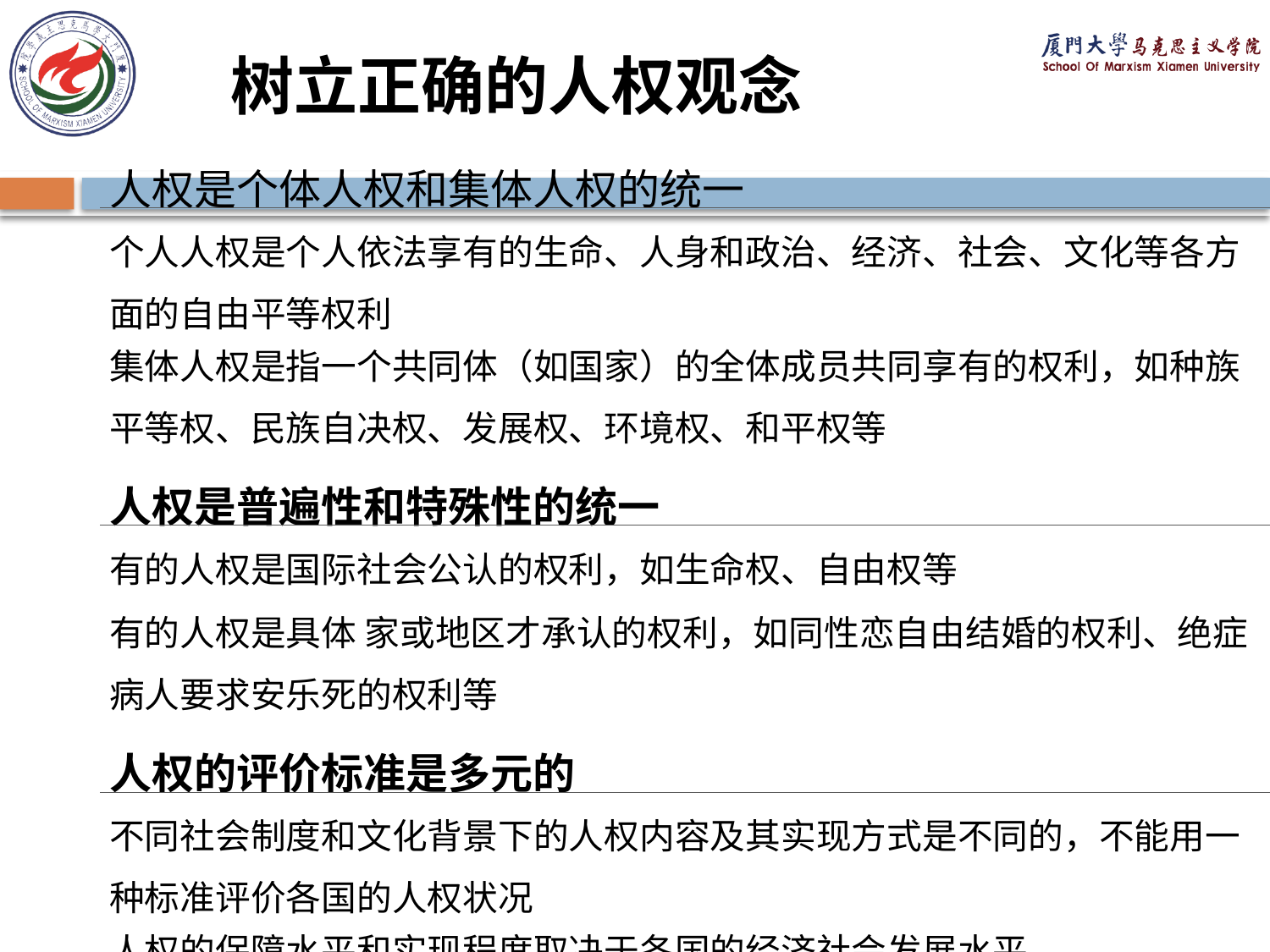

树立正确的人权观念
| 人权是个体人权和集体人权的统一 |
| --- |
| 个人人权是个人依法享有的生命、人身和政治、经济、社会、文化等各方面的自由平等权利 |
| 集体人权是指一个共同体（如国家）的全体成员共同享有的权利，如种族平等权、民族自决权、发展权、环境权、和平权等 |
| 人权是普遍性和特殊性的统一 |
| 有的人权是国际社会公认的权利，如生命权、自由权等 |
| 有的人权是具体 家或地区才承认的权利，如同性恋自由结婚的权利、绝症病人要求安乐死的权利等 |
| 人权的评价标准是多元的 |
| 不同社会制度和文化背景下的人权内容及其实现方式是不同的，不能用一种标准评价各国的人权状况 |
| 人权的保障水平和实现程度取决于各国的经济社会发展水平 |
目
录